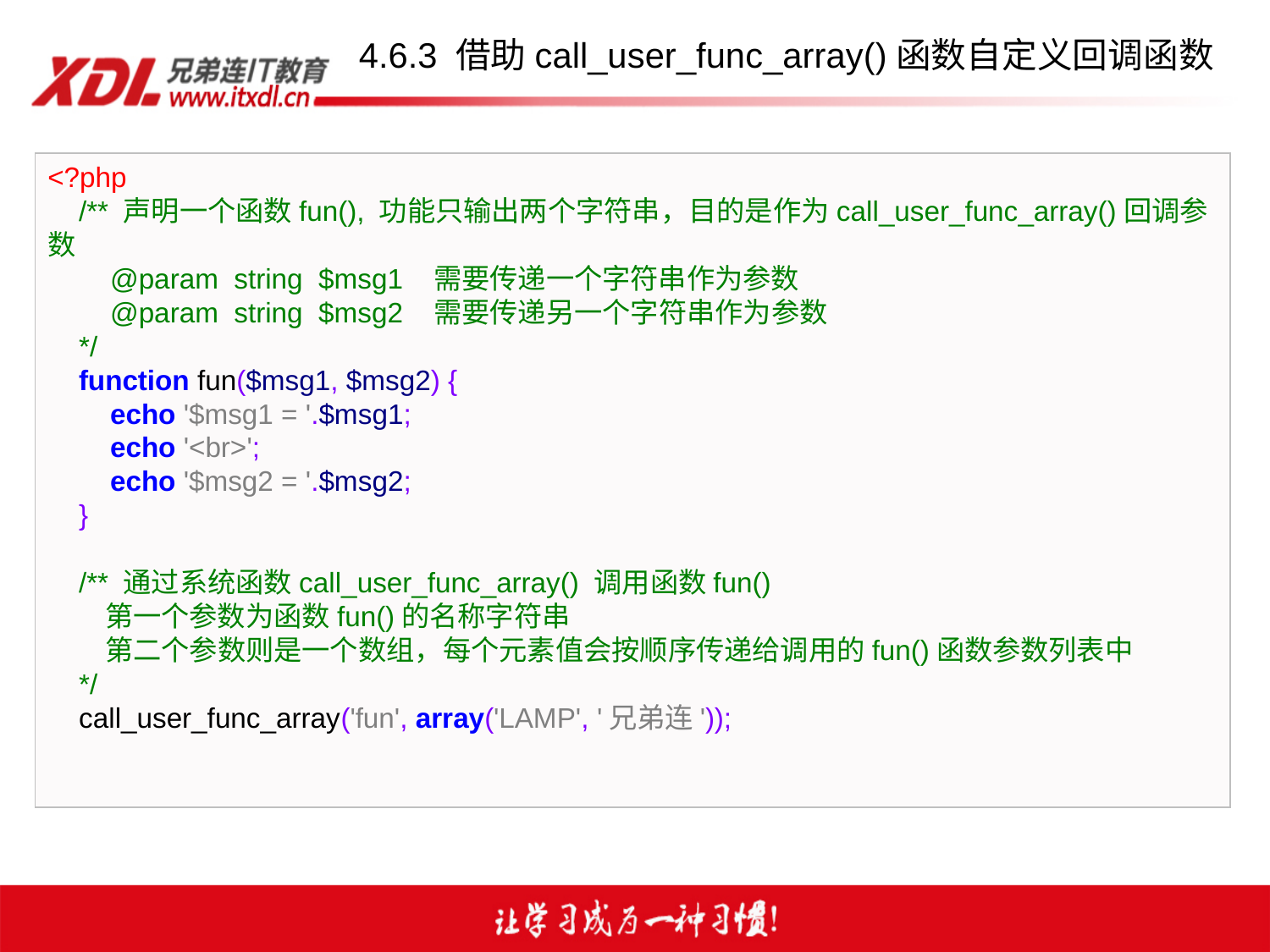

# 4.6.3 借助call_user_func_array()函数自定义回调函数
<?php
    /** 声明一个函数fun(), 功能只输出两个字符串，目的是作为call_user_func_array()回调参数
        @param  string  $msg1   需要传递一个字符串作为参数
        @param  string  $msg2   需要传递另一个字符串作为参数
    */
    function fun($msg1, $msg2) {
        echo '$msg1 = '.$msg1;
        echo '<br>';
        echo '$msg2 = '.$msg2;
    }

    /** 通过系统函数call_user_func_array() 调用函数fun()
        第一个参数为函数fun()的名称字符串
        第二个参数则是一个数组，每个元素值会按顺序传递给调用的fun()函数参数列表中
    */
    call_user_func_array('fun', array('LAMP', '兄弟连'));